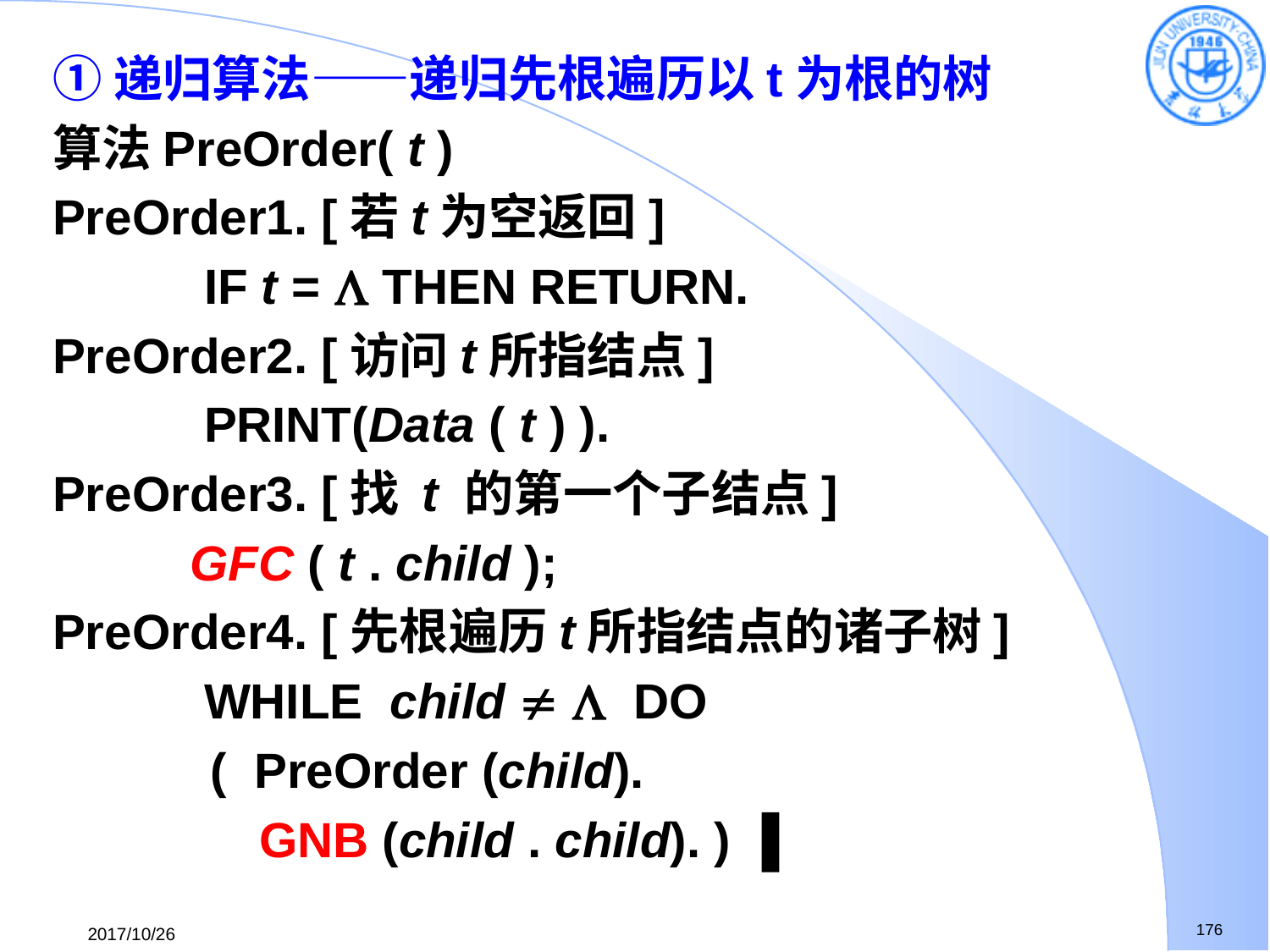

①递归算法——递归先根遍历以t为根的树
算法PreOrder( t )
PreOrder1. [若t为空返回]
           IF t = Λ THEN RETURN.
PreOrder2. [访问t所指结点]
           PRINT(Data ( t ) ).
PreOrder3. [找 t 的第一个子结点]
          GFC ( t . child );
PreOrder4. [先根遍历t所指结点的诸子树]
           WHILE  child ≠ Λ  DO
	        (  PreOrder (child).
               GNB (child . child). ) ▐